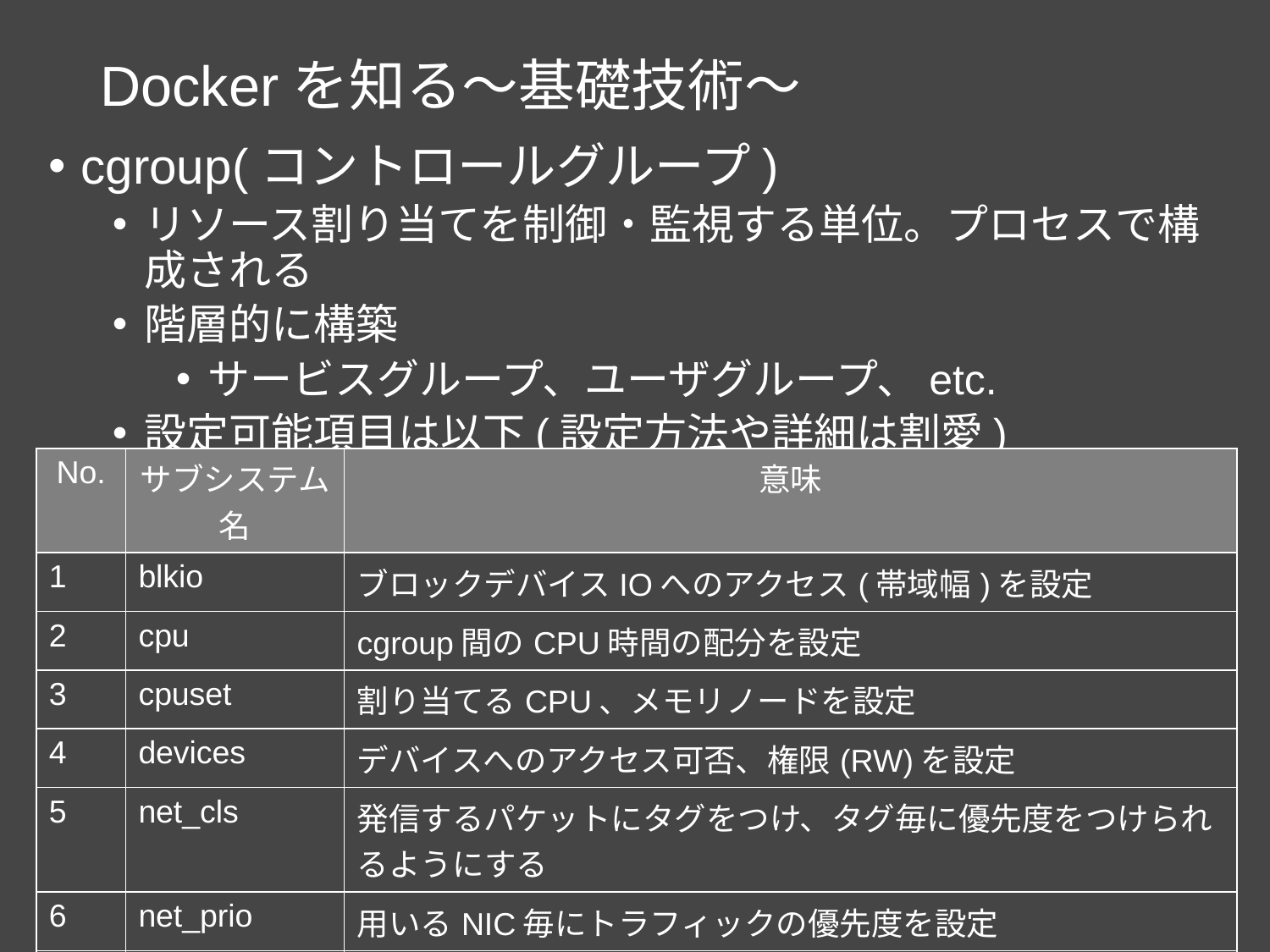

# Dockerを知る～基礎技術～
cgroup(コントロールグループ)
リソース割り当てを制御・監視する単位。プロセスで構成される
階層的に構築
サービスグループ、ユーザグループ、etc.
設定可能項目は以下(設定方法や詳細は割愛)
| No. | サブシステム名 | 意味 |
| --- | --- | --- |
| 1 | blkio | ブロックデバイスIOへのアクセス(帯域幅)を設定 |
| 2 | cpu | cgroup間のCPU時間の配分を設定 |
| 3 | cpuset | 割り当てるCPU、メモリノードを設定 |
| 4 | devices | デバイスへのアクセス可否、権限(RW)を設定 |
| 5 | net\_cls | 発信するパケットにタグをつけ、タグ毎に優先度をつけられるようにする |
| 6 | net\_prio | 用いるNIC毎にトラフィックの優先度を設定 |
| 7 | ns | プロセスが所属するnamespaceを設定 |